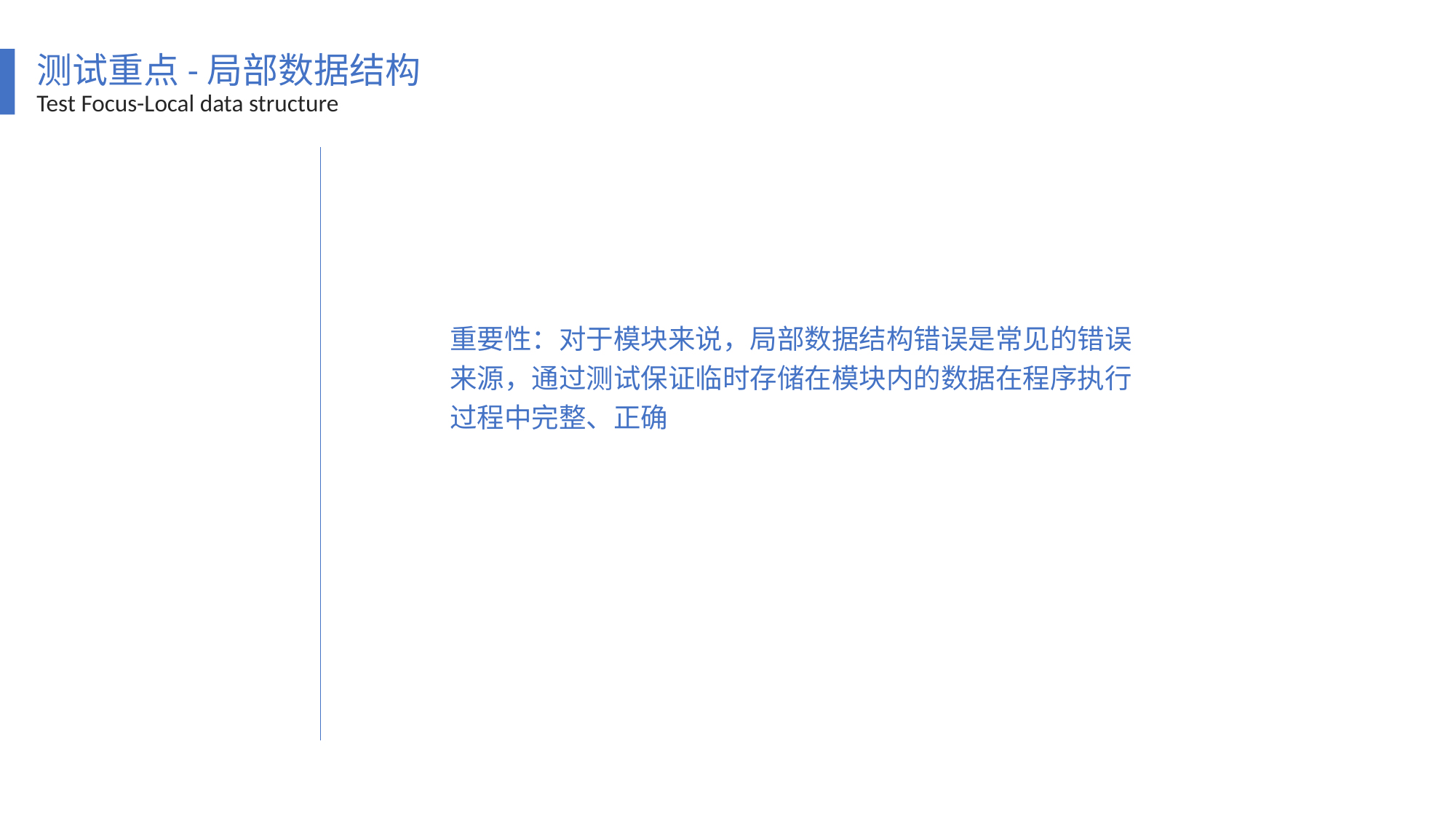

测试重点-局部数据结构
Test Focus-Local data structure
重要性：对于模块来说，局部数据结构错误是常见的错误来源，通过测试保证临时存储在模块内的数据在程序执行过程中完整、正确